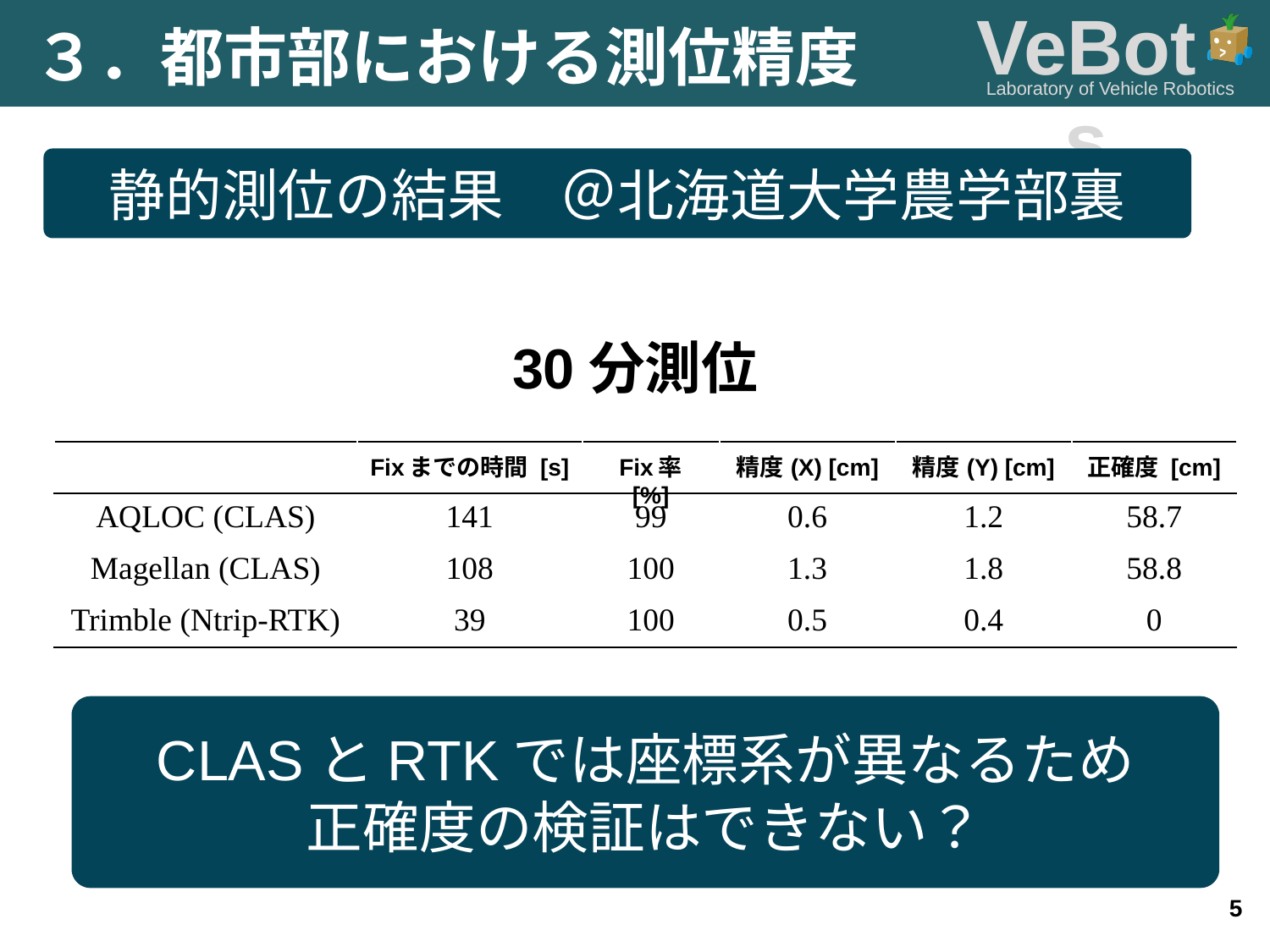

３．都市部における測位精度
静的測位の結果　＠北海道大学農学部裏
30分測位
|  | Fixまでの時間 [s] | Fix率 [%] | 精度(X) [cm] | 精度(Y) [cm] | 正確度 [cm] |
| --- | --- | --- | --- | --- | --- |
| AQLOC (CLAS) | 141 | 99 | 0.6 | 1.2 | 58.7 |
| Magellan (CLAS) | 108 | 100 | 1.3 | 1.8 | 58.8 |
| Trimble (Ntrip-RTK) | 39 | 100 | 0.5 | 0.4 | 0 |
CLASとRTKでは座標系が異なるため
正確度の検証はできない？